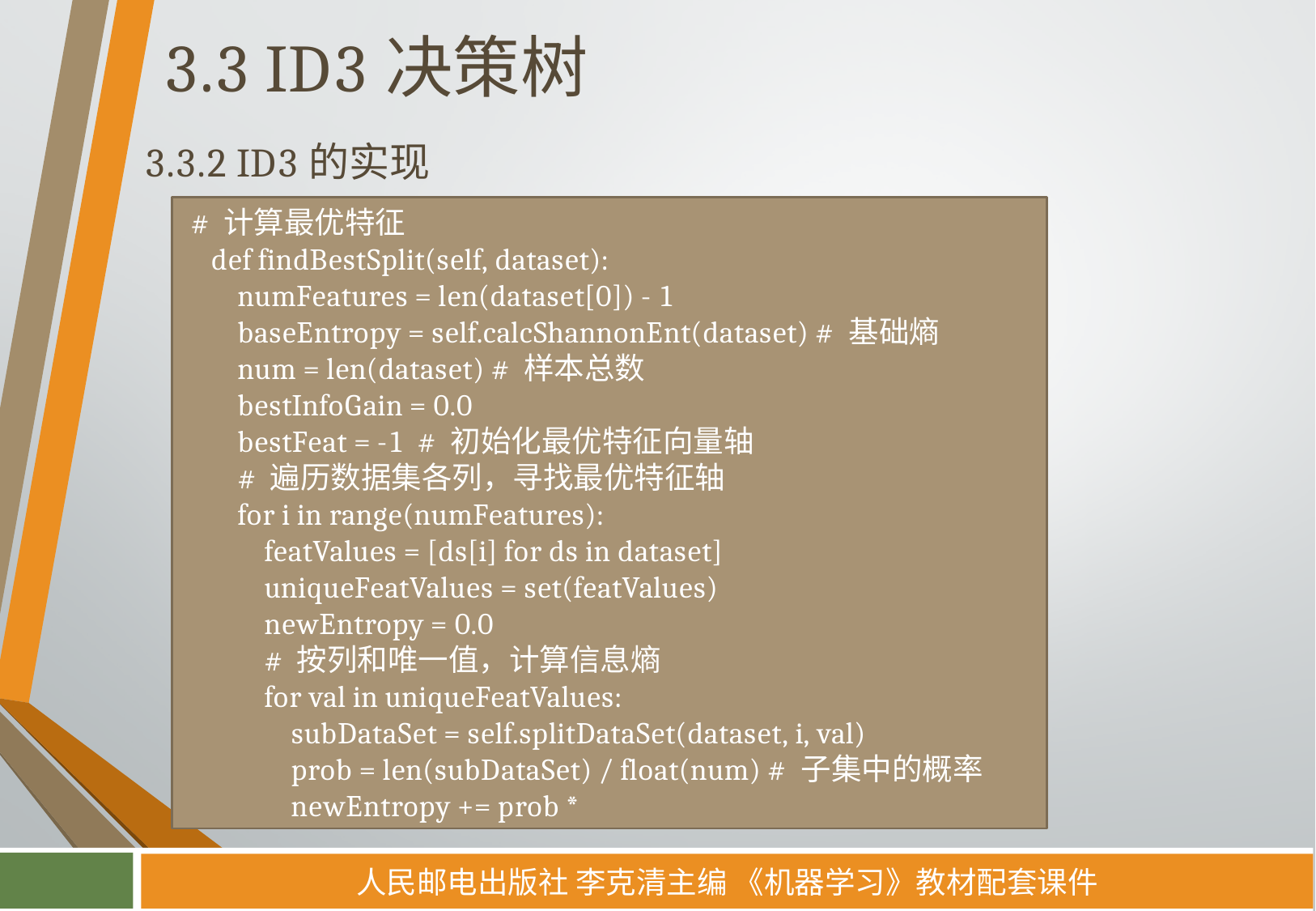

# 3.3 ID3决策树
3.3.2 ID3的实现
 # 计算最优特征
    def findBestSplit(self, dataset):
        numFeatures = len(dataset[0]) - 1
        baseEntropy = self.calcShannonEnt(dataset) # 基础熵
        num = len(dataset) # 样本总数
        bestInfoGain = 0.0
        bestFeat = -1  # 初始化最优特征向量轴
        # 遍历数据集各列，寻找最优特征轴
        for i in range(numFeatures):
            featValues = [ds[i] for ds in dataset]
            uniqueFeatValues = set(featValues)
            newEntropy = 0.0
            # 按列和唯一值，计算信息熵
            for val in uniqueFeatValues:
                subDataSet = self.splitDataSet(dataset, i, val)
                prob = len(subDataSet) / float(num) # 子集中的概率
                newEntropy += prob *